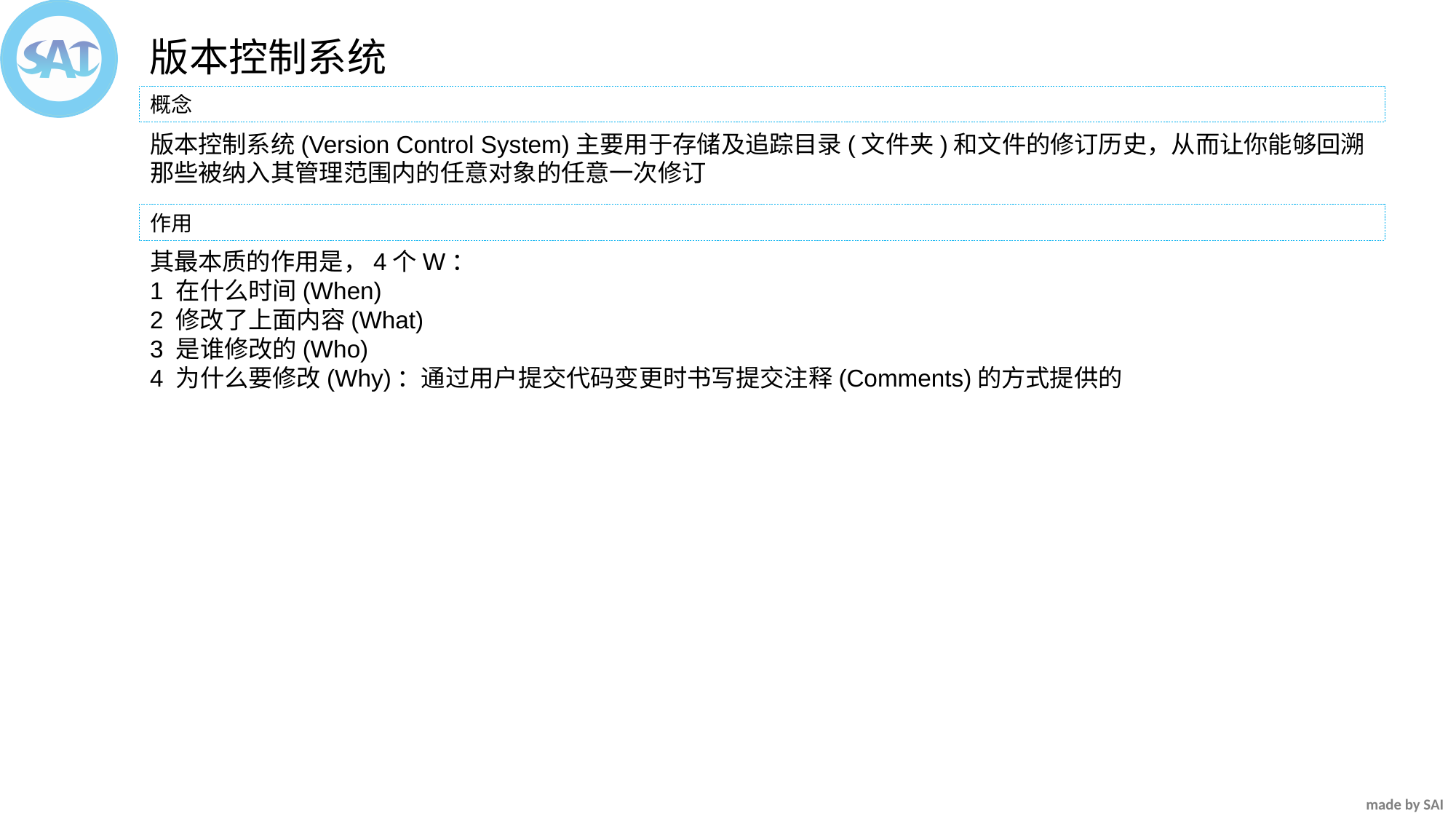

版本控制系统
概念
版本控制系统(Version Control System)主要用于存储及追踪目录(文件夹)和文件的修订历史，从而让你能够回溯那些被纳入其管理范围内的任意对象的任意一次修订
作用
其最本质的作用是，4个W：
1 在什么时间(When)
2 修改了上面内容(What)
3 是谁修改的(Who)
4 为什么要修改(Why)：通过用户提交代码变更时书写提交注释(Comments)的方式提供的